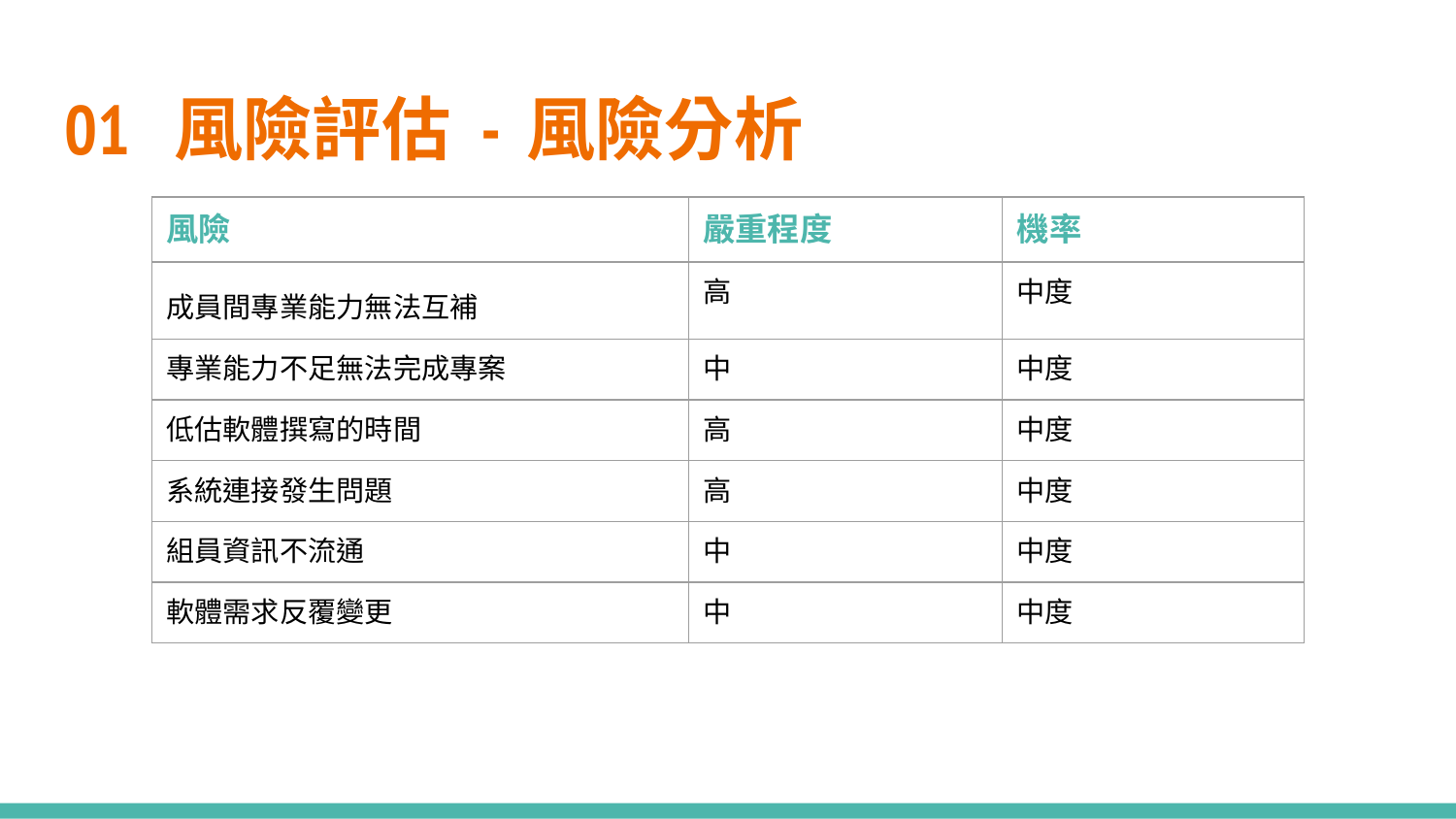

# 01  風險評估 - 風險分析
| 風險 | 嚴重程度 | 機率 |
| --- | --- | --- |
| 成員間專業能力無法互補 | 高 | 中度 |
| 專業能力不足無法完成專案 | 中 | 中度 |
| 低估軟體撰寫的時間 | 高 | 中度 |
| 系統連接發生問題 | 高 | 中度 |
| 組員資訊不流通 | 中 | 中度 |
| 軟體需求反覆變更 | 中 | 中度 |